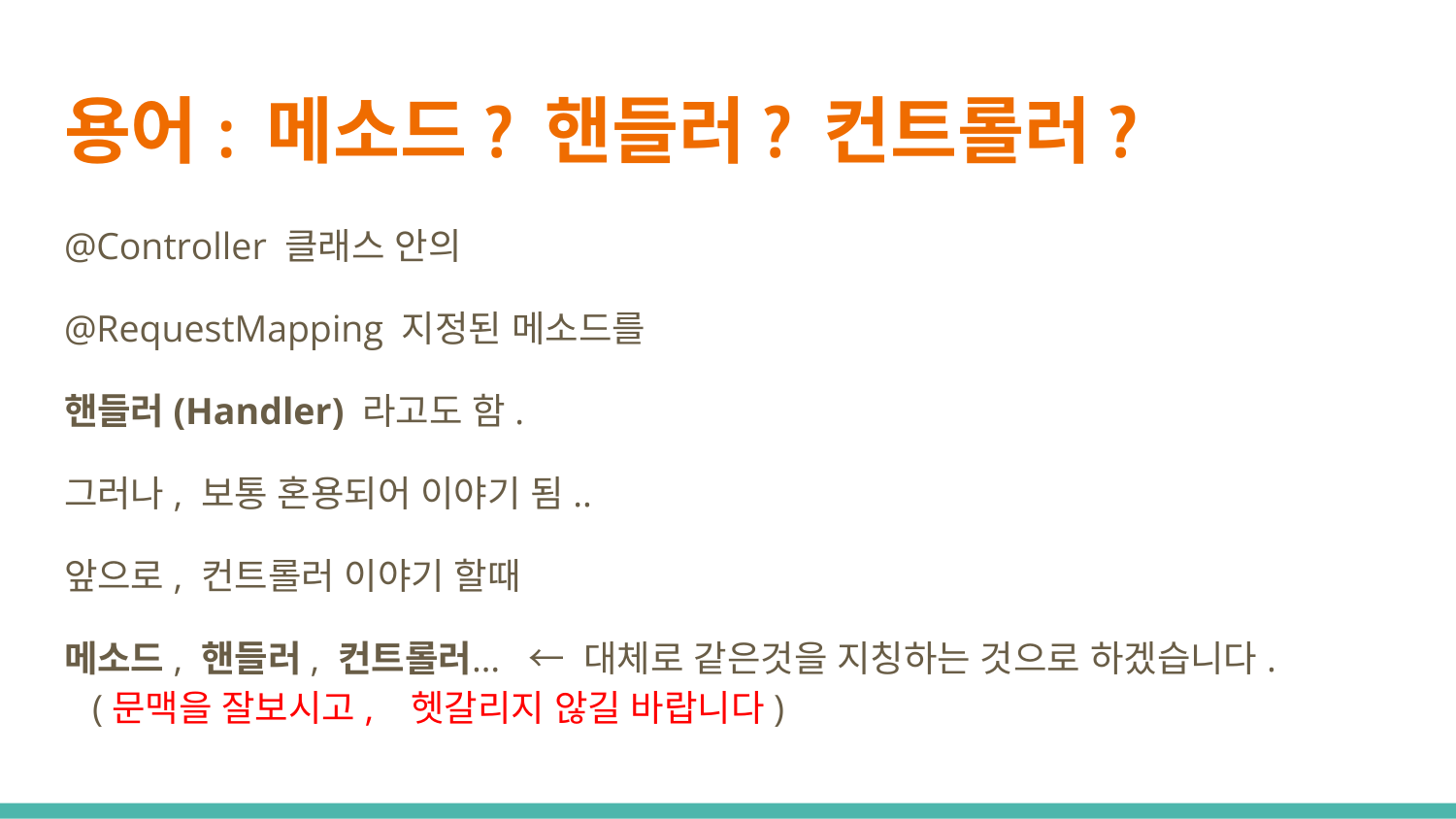

# 용어: 메소드? 핸들러? 컨트롤러?
@Controller 클래스 안의
@RequestMapping 지정된 메소드를
핸들러(Handler) 라고도 함.
그러나, 보통 혼용되어 이야기 됨..
앞으로, 컨트롤러 이야기 할때
메소드, 핸들러, 컨트롤러…   ←  대체로 같은것을 지칭하는 것으로 하겠습니다.
   (문맥을 잘보시고,   헷갈리지 않길 바랍니다)